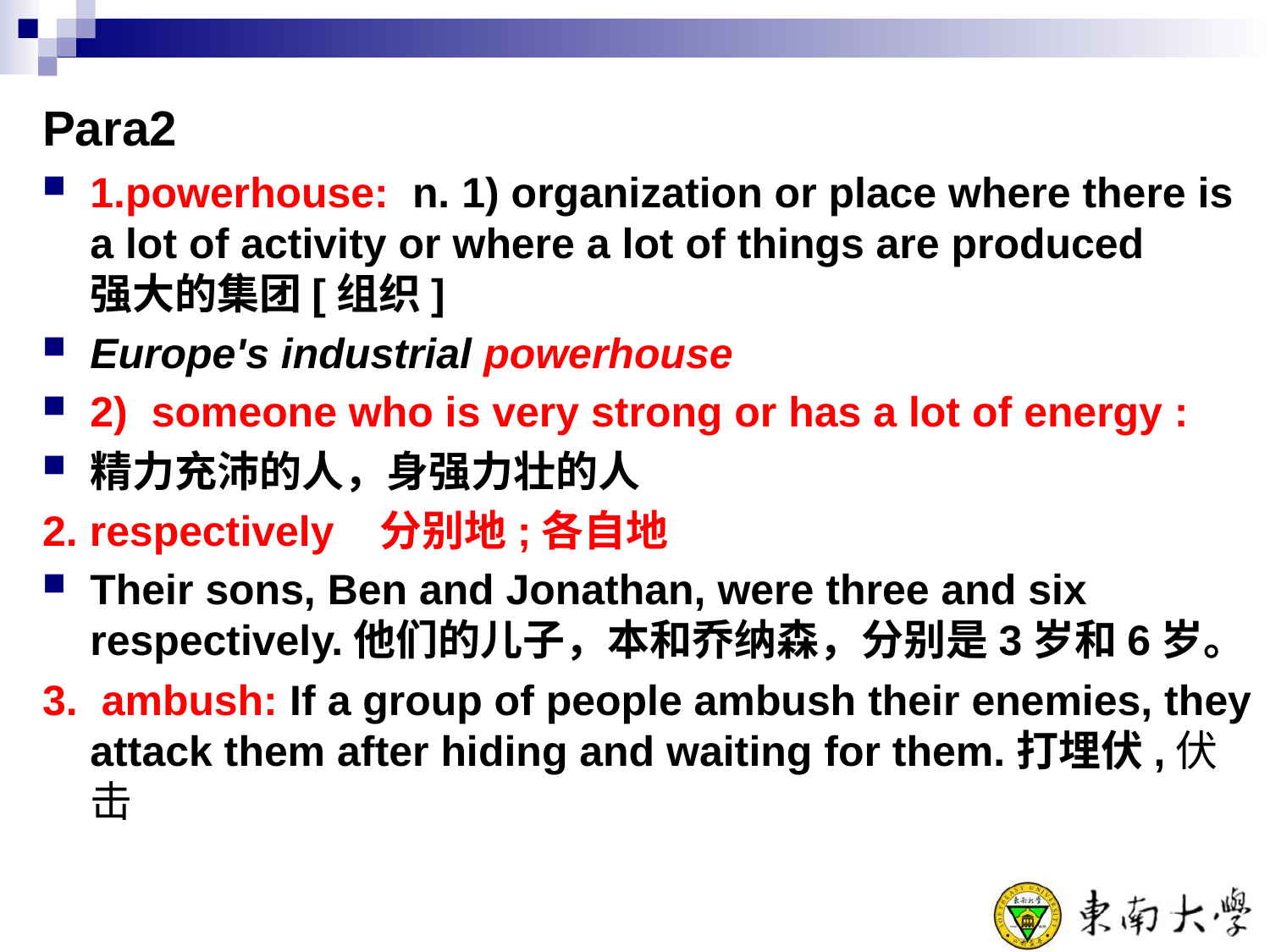

# Para2
1.powerhouse:  n. 1) organization or place where there is a lot of activity or where a lot of things are produced
强大的集团[组织]
Europe's industrial powerhouse
2)  someone who is very strong or has a lot of energy :
精力充沛的人，身强力壮的人
2. respectively   分别地;各自地
Their sons, Ben and Jonathan, were three and six respectively.他们的儿子，本和乔纳森，分别是3岁和6岁。
3.  ambush: If a group of people ambush their enemies, they attack them after hiding and waiting for them.打埋伏,伏击